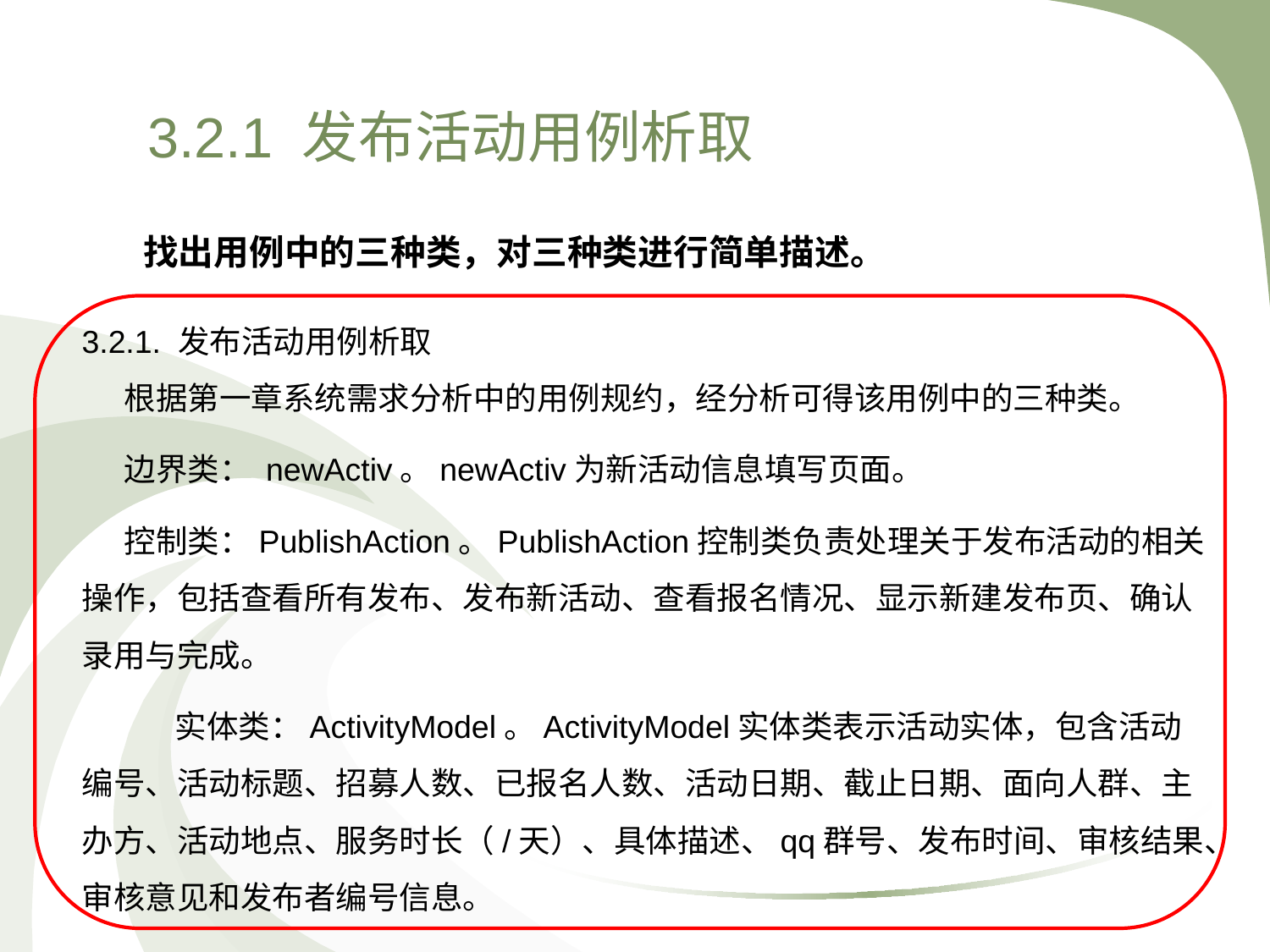

3.2.1 发布活动用例析取
找出用例中的三种类，对三种类进行简单描述。

3.2.1. 发布活动用例析取
根据第一章系统需求分析中的用例规约，经分析可得该用例中的三种类。
边界类： newActiv。newActiv为新活动信息填写页面。
控制类：PublishAction。PublishAction控制类负责处理关于发布活动的相关操作，包括查看所有发布、发布新活动、查看报名情况、显示新建发布页、确认录用与完成。
      实体类：ActivityModel。ActivityModel实体类表示活动实体，包含活动编号、活动标题、招募人数、已报名人数、活动日期、截止日期、面向人群、主办方、活动地点、服务时长（/天）、具体描述、qq群号、发布时间、审核结果、审核意见和发布者编号信息。